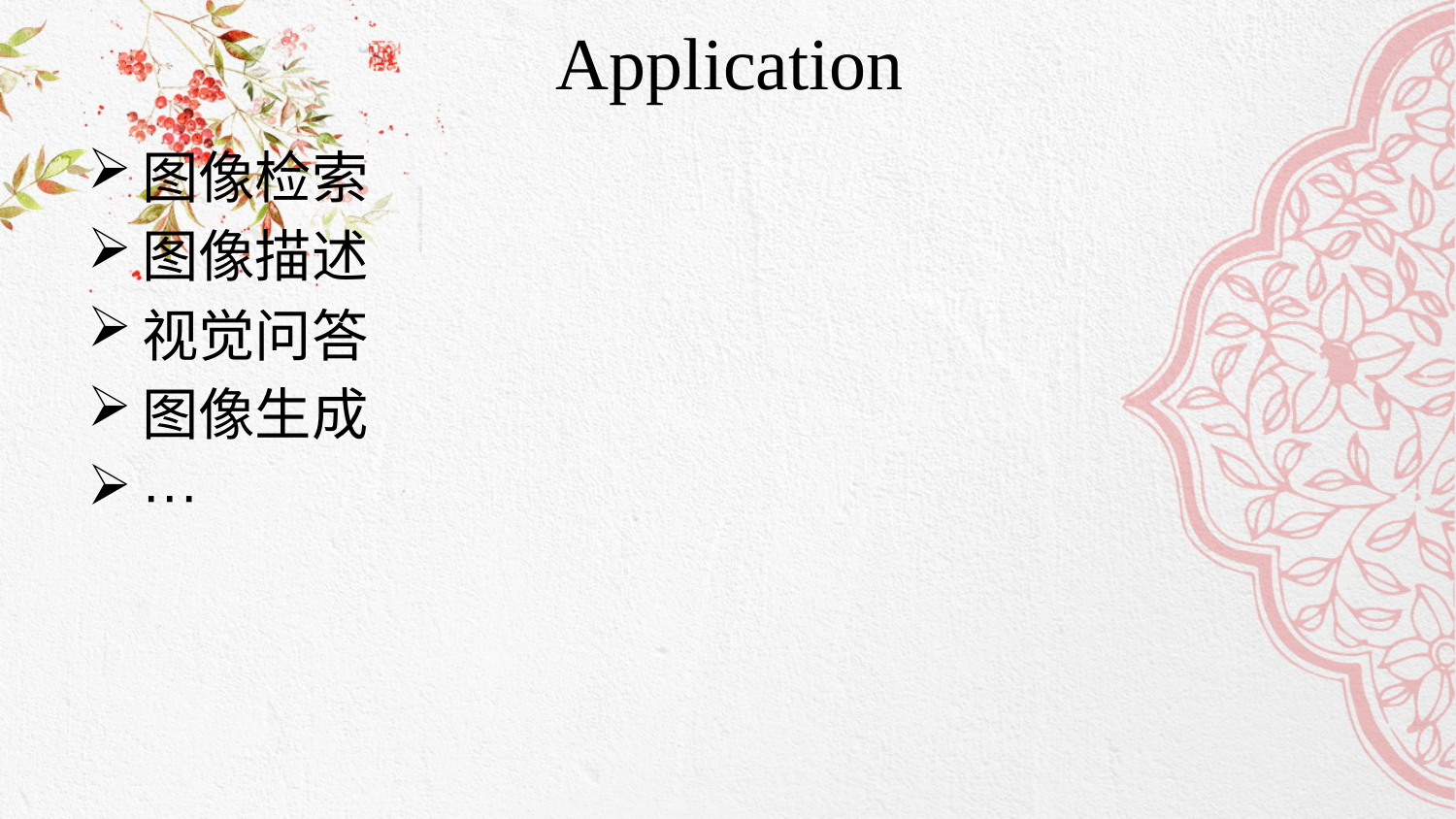

# Application
图像检索
图像描述
视觉问答
图像生成
···